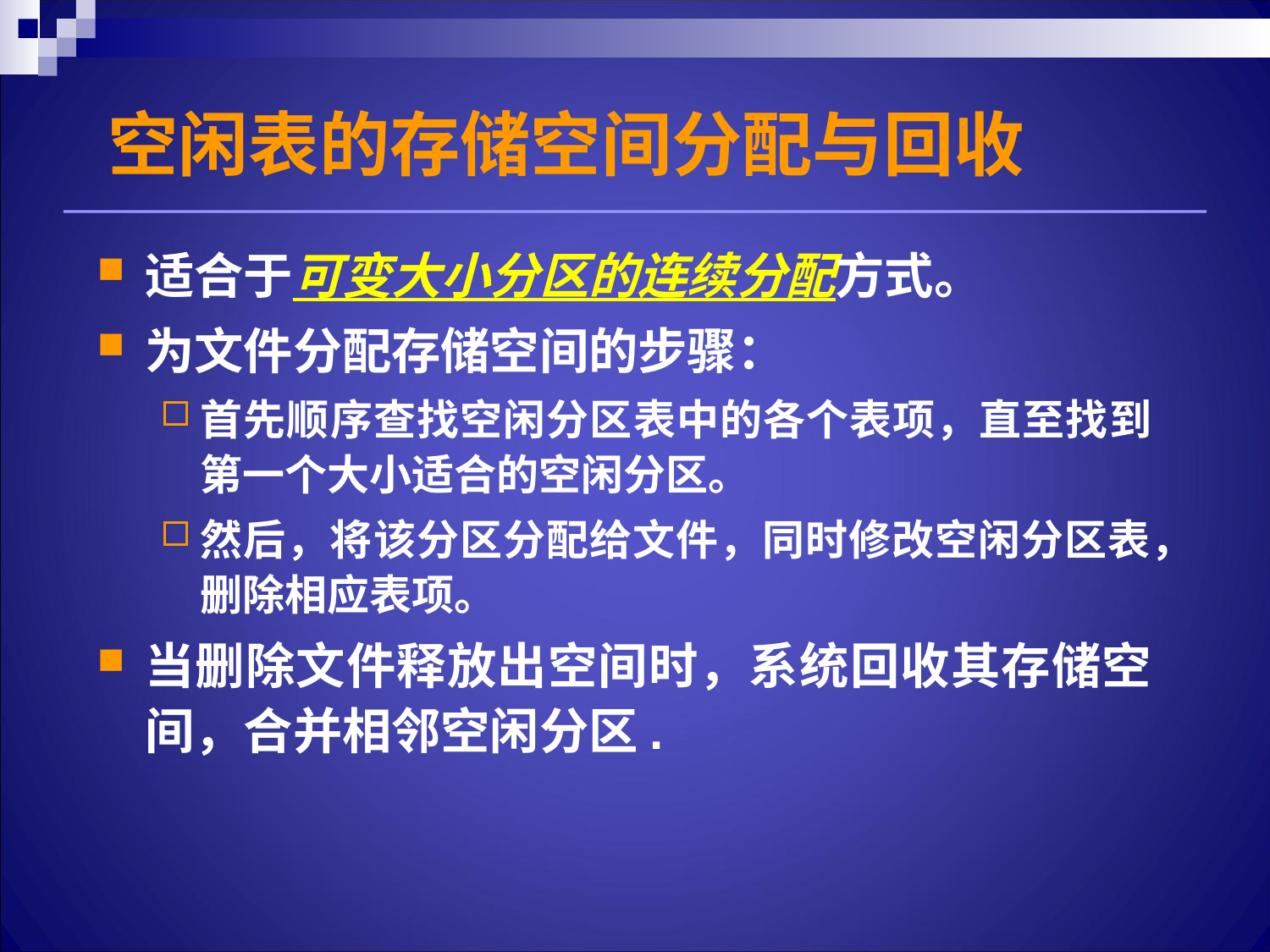

空闲表的存储空间分配与回收
适合于可变大小分区的连续分配方式。
为文件分配存储空间的步骤：
首先顺序查找空闲分区表中的各个表项，直至找到第一个大小适合的空闲分区。
然后，将该分区分配给文件，同时修改空闲分区表，删除相应表项。
当删除文件释放出空间时，系统回收其存储空间，合并相邻空闲分区.